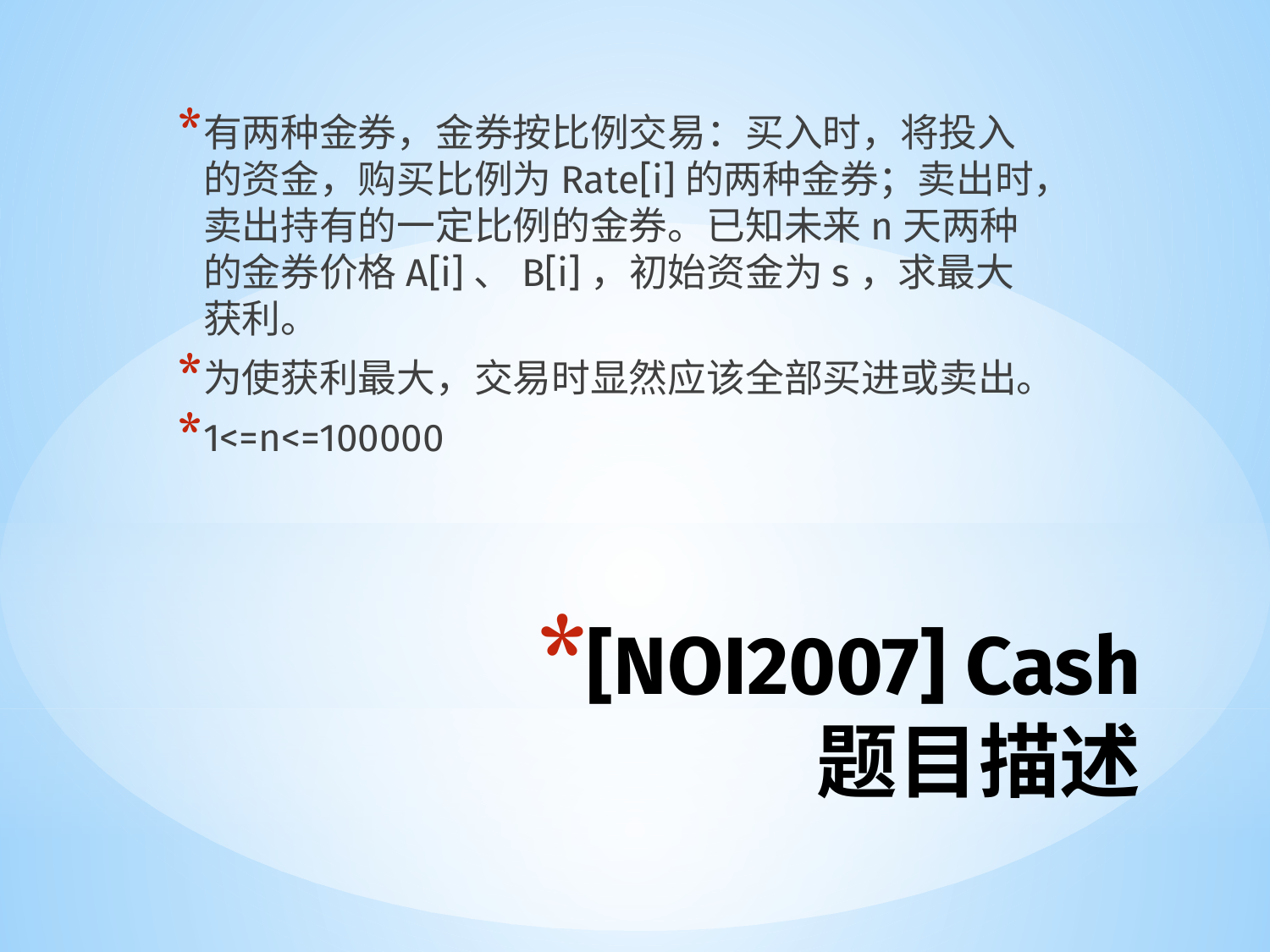

有两种金券，金券按比例交易：买入时，将投入的资金，购买比例为Rate[i]的两种金券；卖出时，卖出持有的一定比例的金券。已知未来n天两种的金券价格A[i]、B[i]，初始资金为s，求最大获利。
为使获利最大，交易时显然应该全部买进或卖出。
1<=n<=100000

# [NOI2007] Cash 题目描述